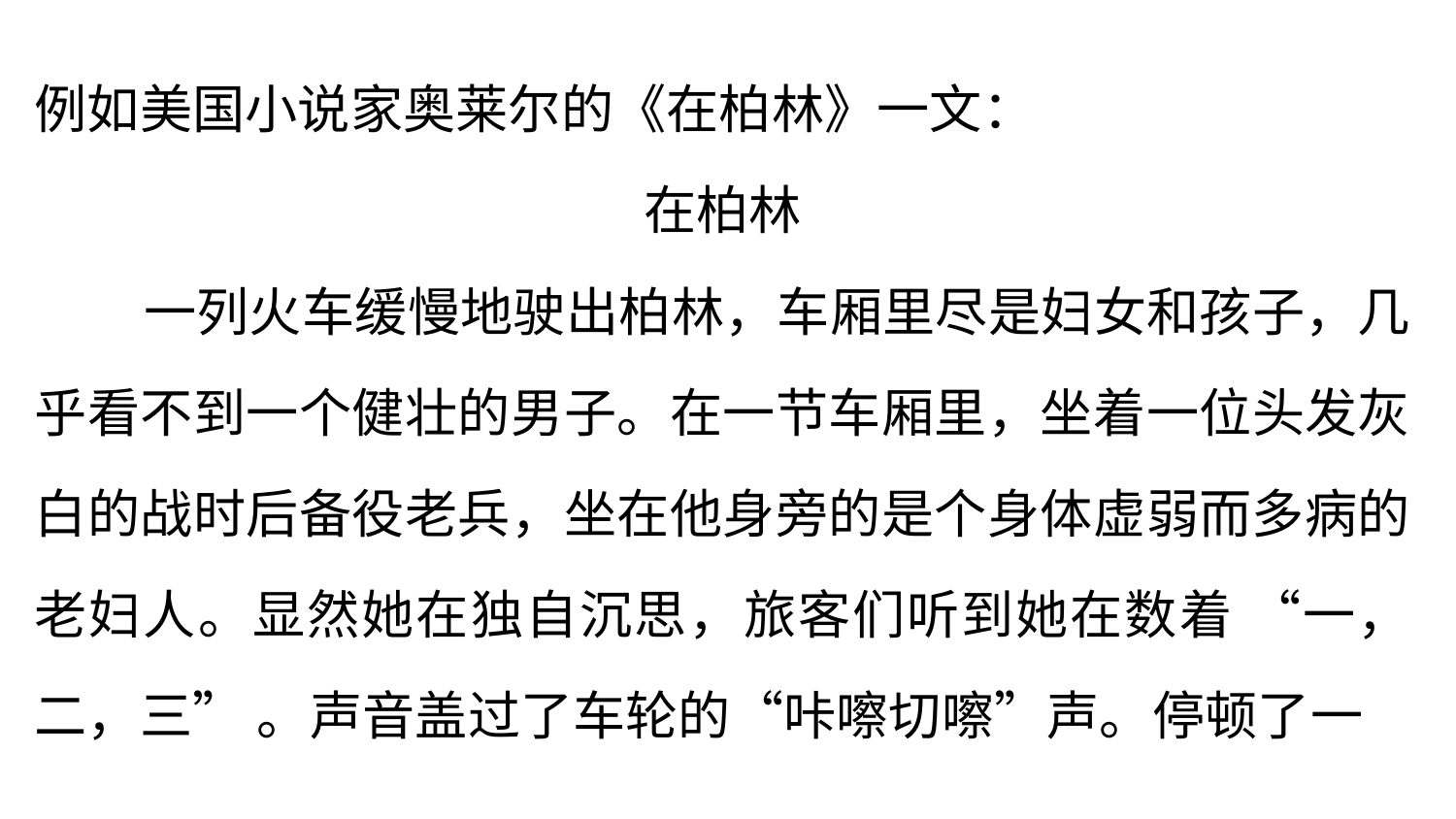

例如美国小说家奥莱尔的《在柏林》一文：
在柏林
        一列火车缓慢地驶出柏林，车厢里尽是妇女和孩子，几乎看不到一个健壮的男子。在一节车厢里，坐着一位头发灰白的战时后备役老兵，坐在他身旁的是个身体虚弱而多病的老妇人。显然她在独自沉思，旅客们听到她在数着 “一，二，三” 。声音盖过了车轮的“咔嚓切嚓”声。停顿了一